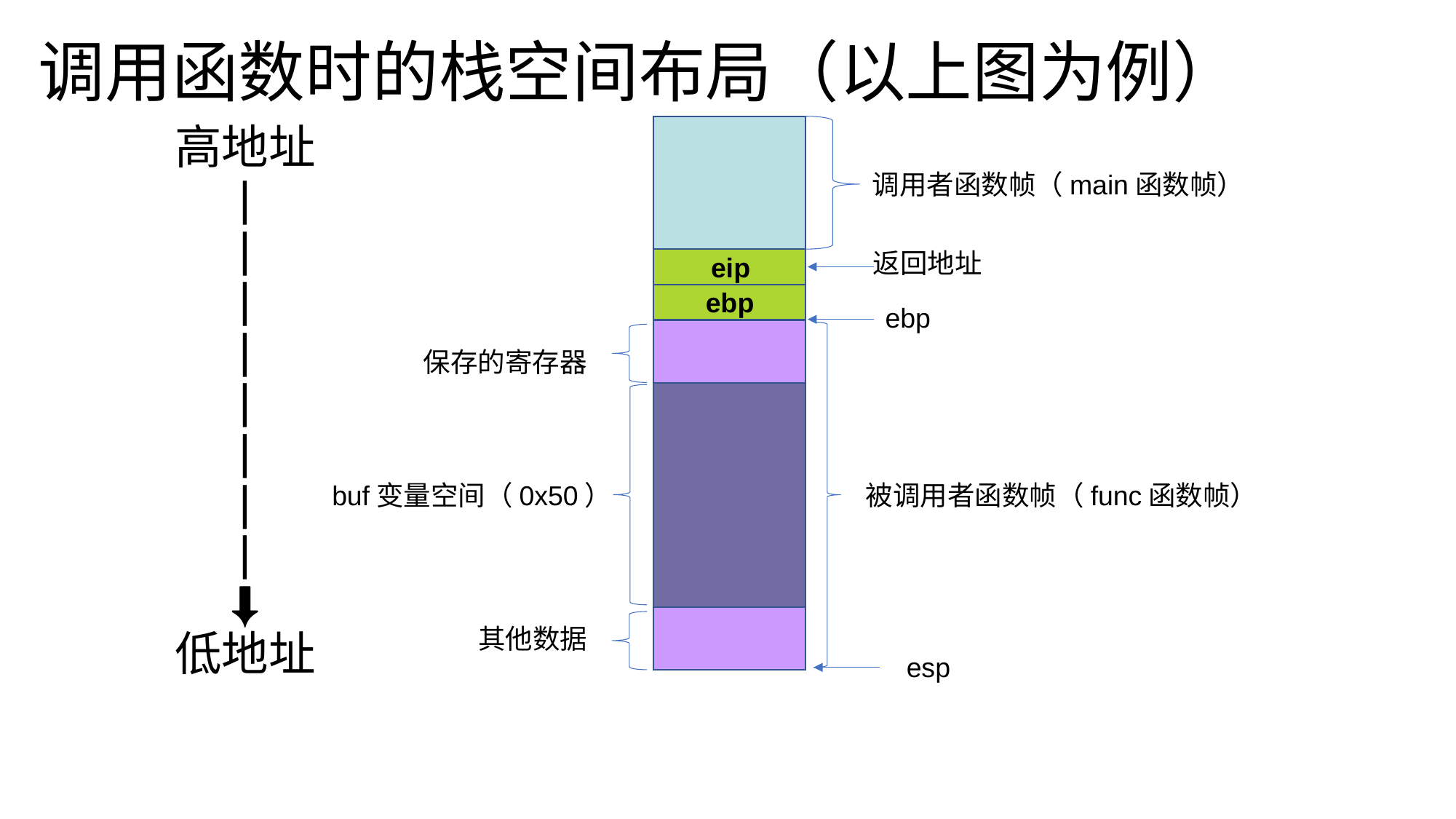

调用函数时的栈空间布局（以上图为例）

# 高地址 | | | | | | | | ⬇️ 低地址
调用者函数帧（main函数帧）
返回地址
eip

ebp

ebp

保存的寄存器

buf变量空间（0x50）
被调用者函数帧（func函数帧）

其他数据
esp